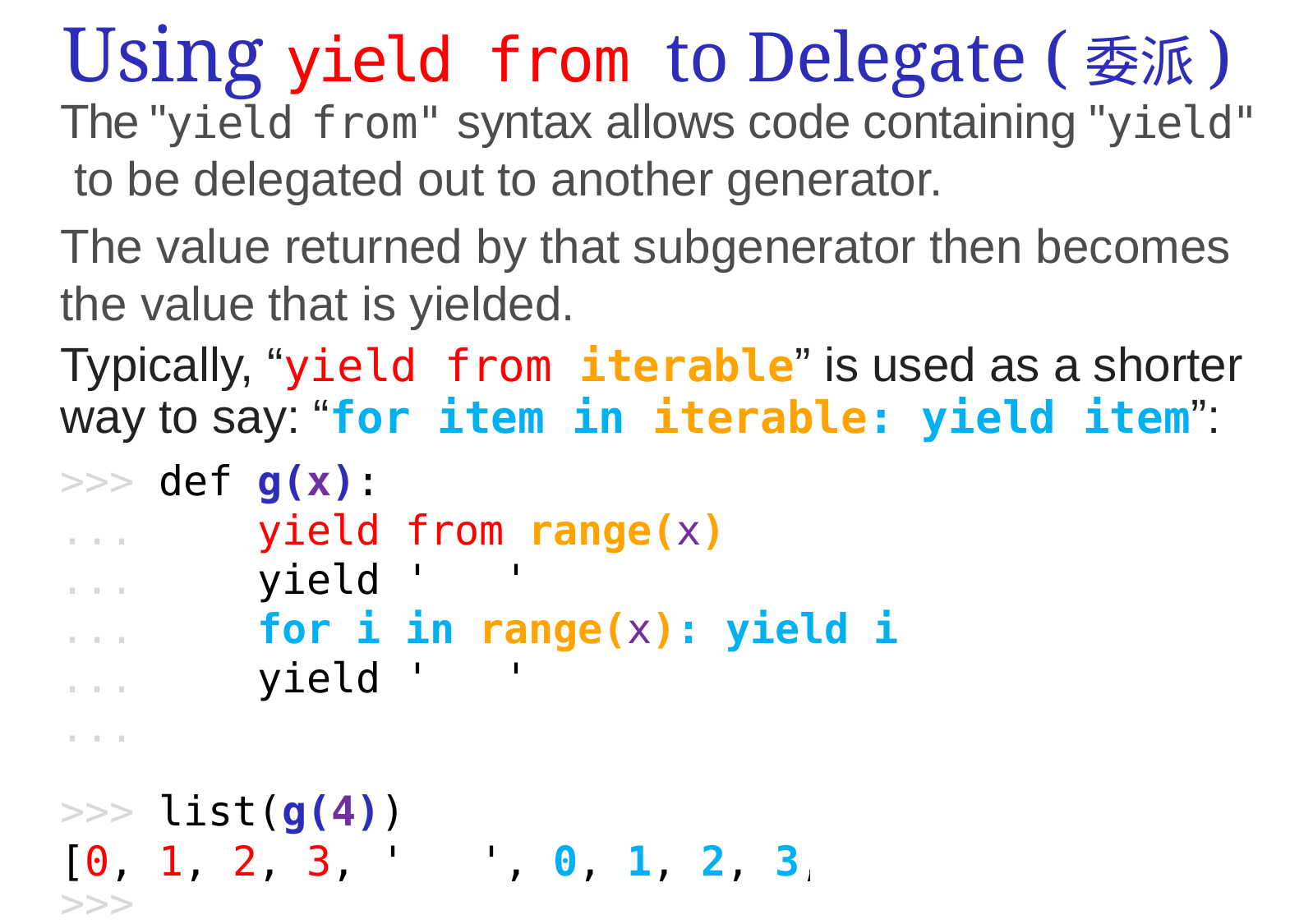

Using yield from to Delegate (委派)
The "yield from" syntax allows code containing "yield"
 to be delegated out to another generator.
The value returned by that subgenerator then becomes the value that is yielded.
Typically, “yield from iterable” is used as a shorter way to say: “for item in iterable: yield item”:
>>> def g(x):
...     yield from range(x)
        yield '   '
        for i in range(x): yield i
        yield '   '

>>> list(g(4))
[0, 1, 2, 3, '   ', 0, 1, 2, 3, '   ']
>>>
...
...
...
...